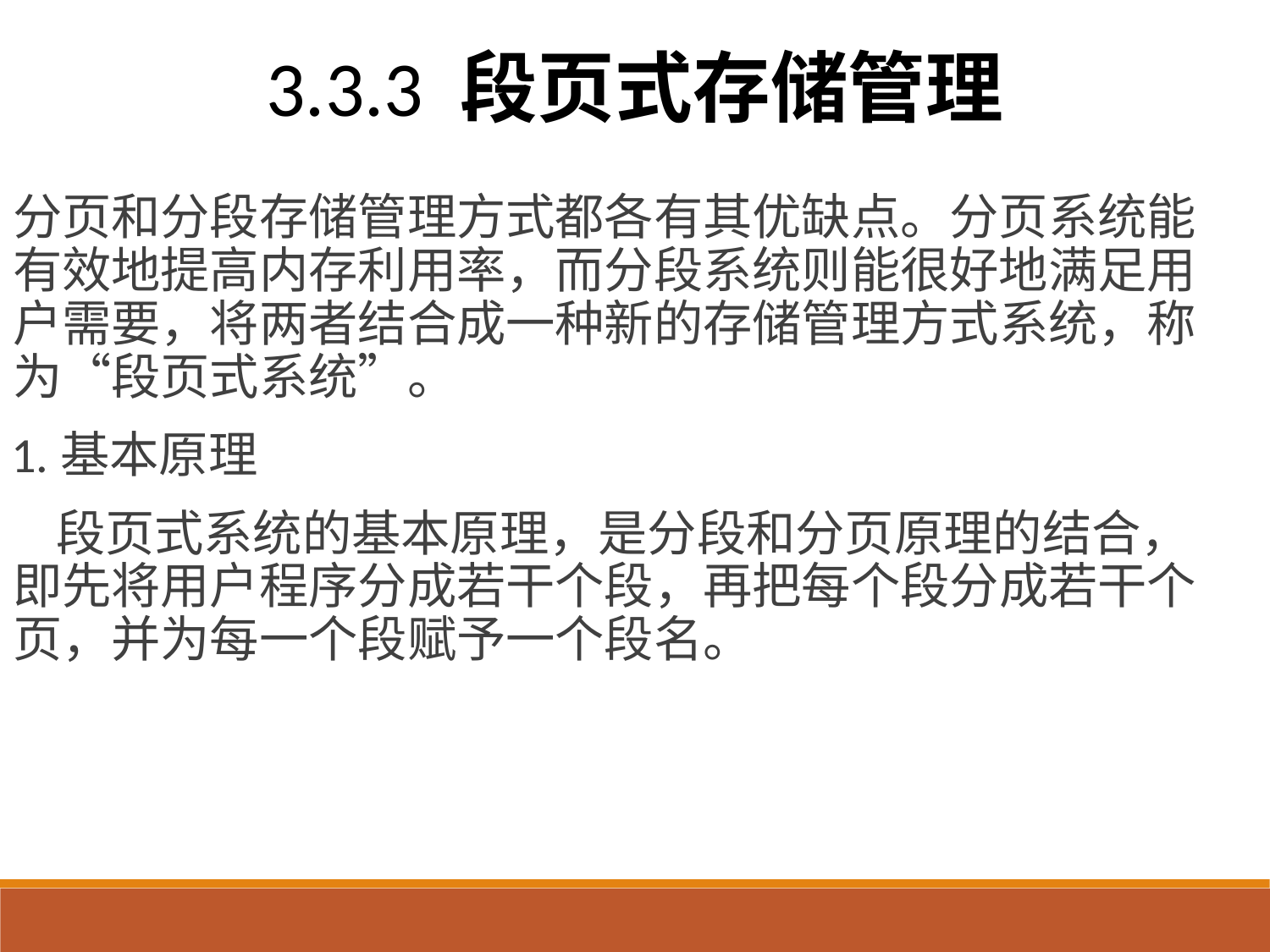

3.3.3 段页式存储管理
分页和分段存储管理方式都各有其优缺点。分页系统能有效地提高内存利用率，而分段系统则能很好地满足用户需要，将两者结合成一种新的存储管理方式系统，称为“段页式系统”。
 1.基本原理
    段页式系统的基本原理，是分段和分页原理的结合，即先将用户程序分成若干个段，再把每个段分成若干个页，并为每一个段赋予一个段名。